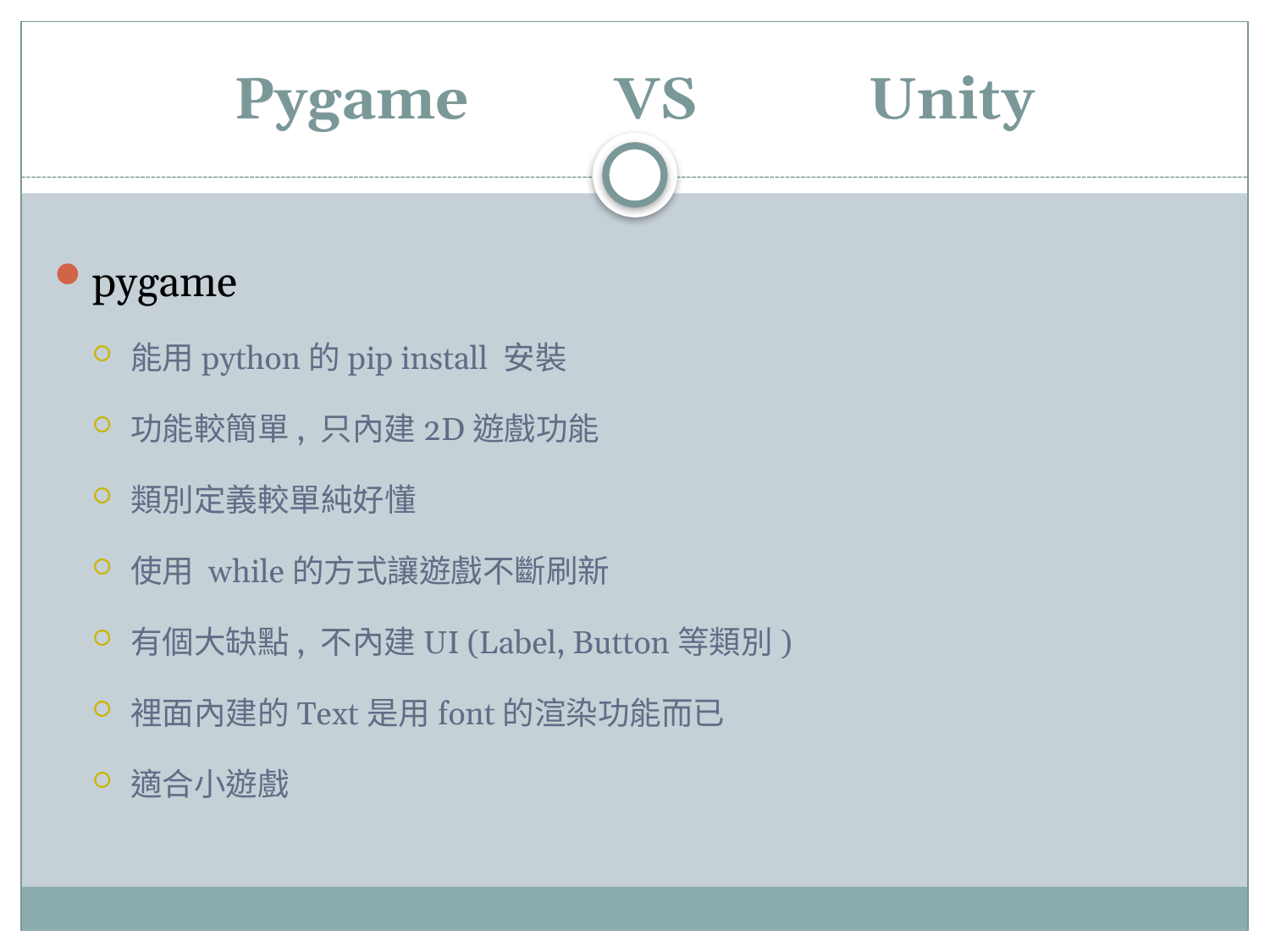

# Pygame		VS		Unity
pygame
能用python的pip install 安裝
功能較簡單, 只內建2D遊戲功能
類別定義較單純好懂
使用 while的方式讓遊戲不斷刷新
有個大缺點, 不內建UI (Label, Button等類別)
裡面內建的Text是用font的渲染功能而已
適合小遊戲